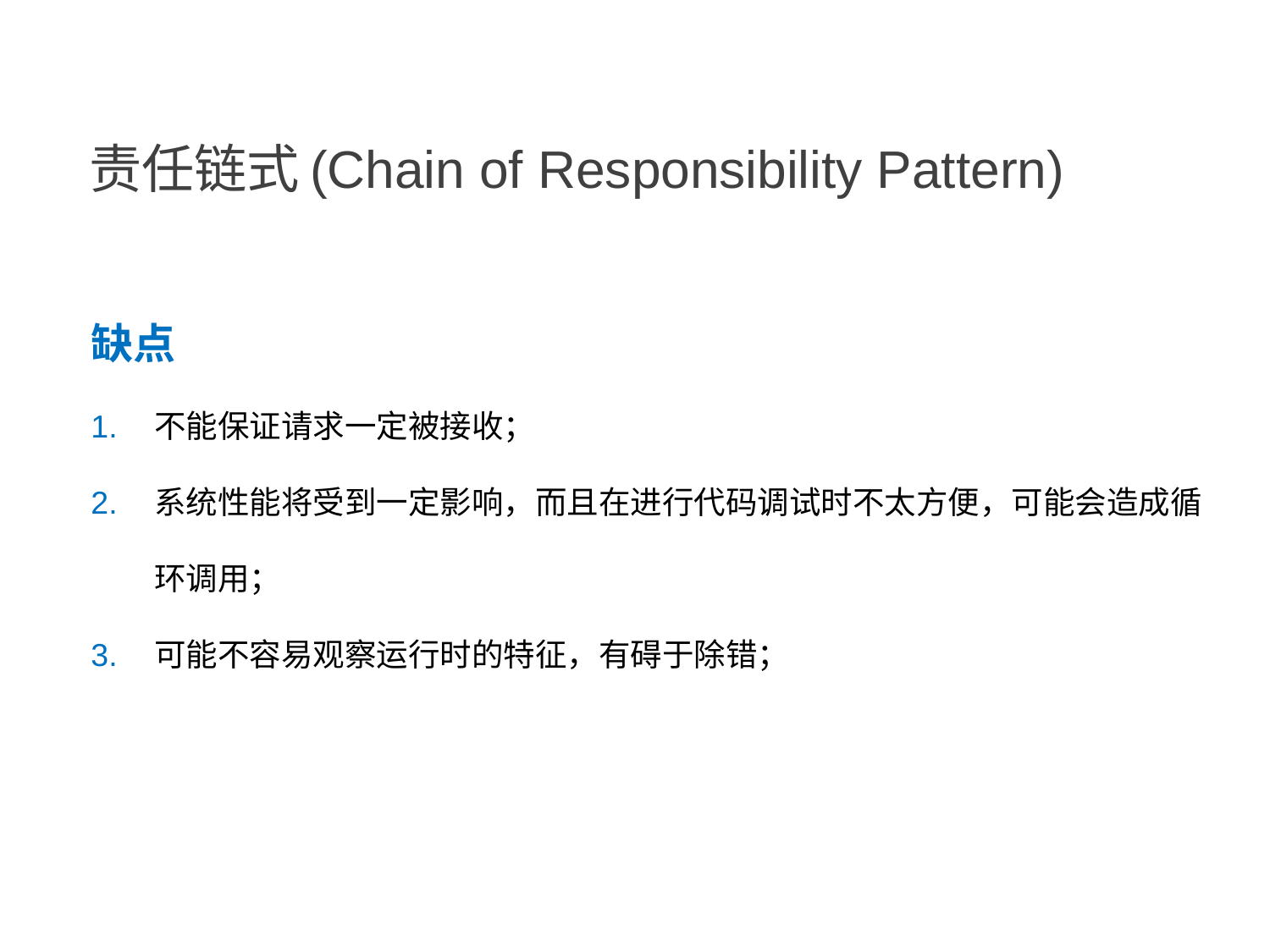

责任链式(Chain of Responsibility Pattern)
缺点
不能保证请求一定被接收；
系统性能将受到一定影响，而且在进行代码调试时不太方便，可能会造成循环调用；
可能不容易观察运行时的特征，有碍于除错；